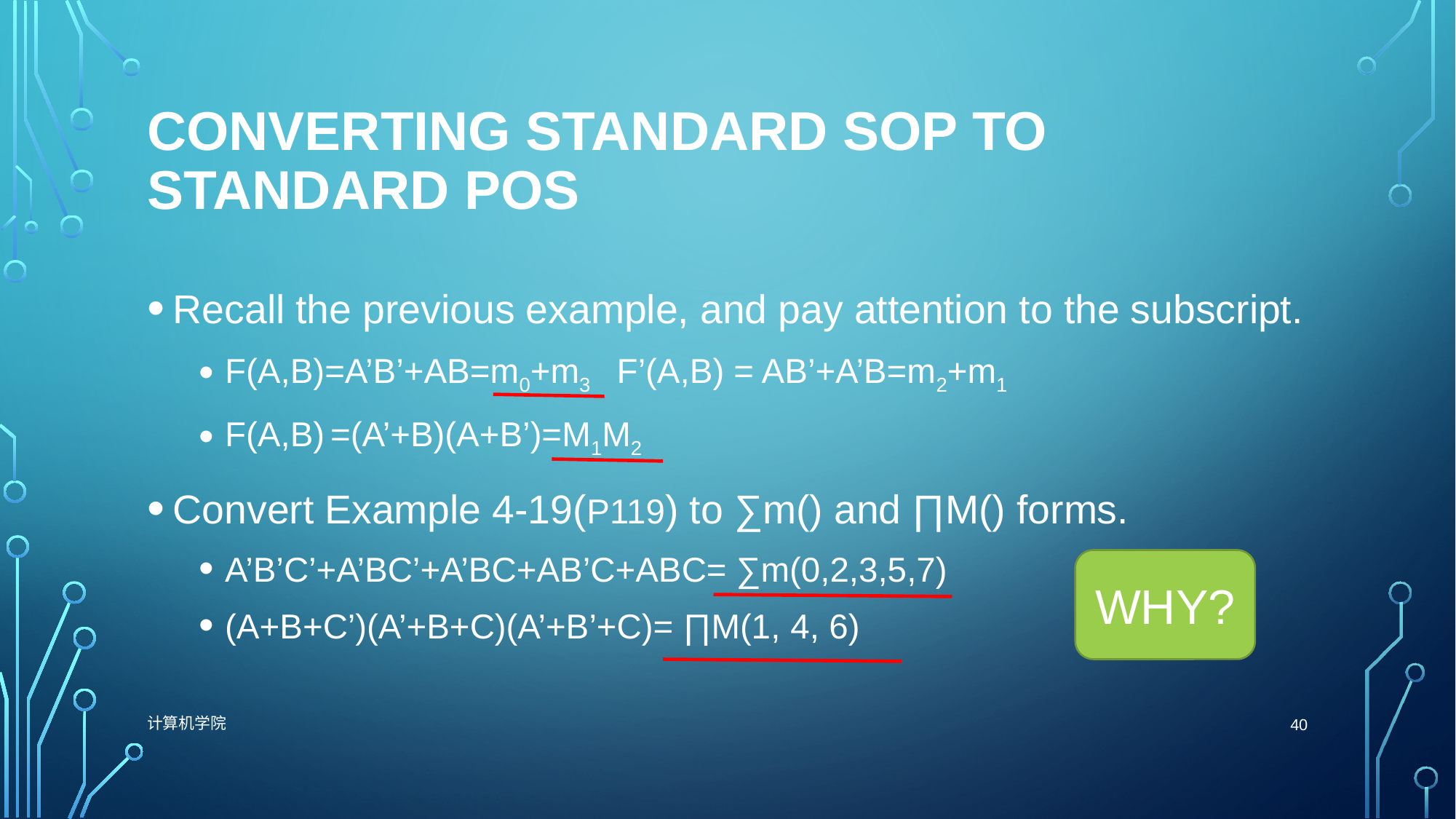

# Converting standard sop to standard pos
Recall the previous example, and pay attention to the subscript.
F(A,B)=A’B’+AB=m0+m3    F’(A,B) = AB’+A’B=m2+m1
F(A,B) =(A’+B)(A+B’)=M1M2
Convert Example 4-19(P119) to ∑m() and ∏M() forms.
A’B’C’+A’BC’+A’BC+AB’C+ABC= ∑m(0,2,3,5,7)
(A+B+C’)(A’+B+C)(A’+B’+C)= ∏M(1, 4, 6)
WHY?
40
计算机学院